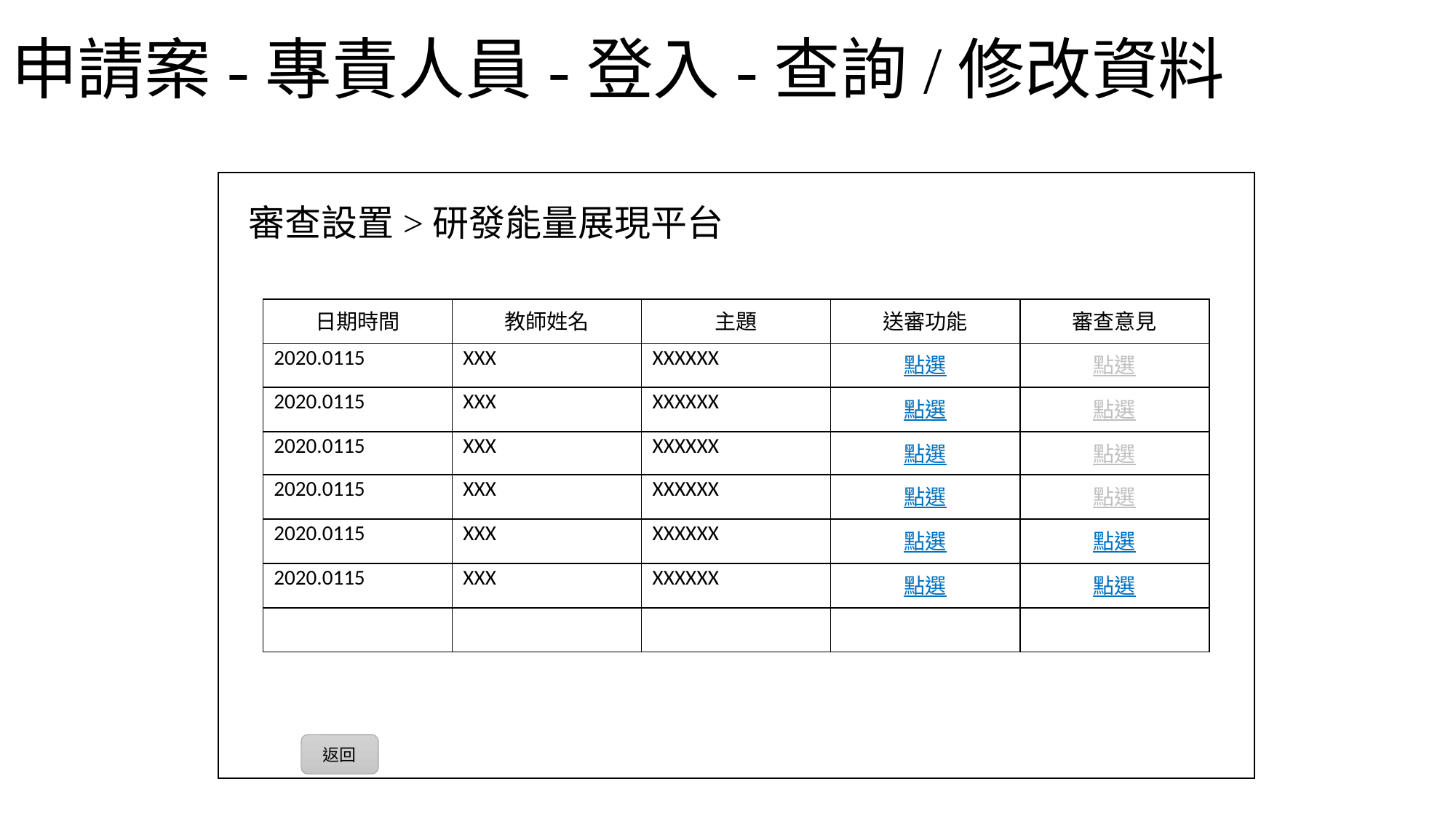

# 申請案-專責人員-登入-查詢/修改資料

審查設置>研發能量展現平台

| 日期時間 | 教師姓名 | 主題 | 送審功能 | 審查意見 |
| --- | --- | --- | --- | --- |
| 2020.0115 | XXX | XXXXXX | 點選 | 點選 |
| 2020.0115 | XXX | XXXXXX | 點選 | 點選 |
| 2020.0115 | XXX | XXXXXX | 點選 | 點選 |
| 2020.0115 | XXX | XXXXXX | 點選 | 點選 |
| 2020.0115 | XXX | XXXXXX | 點選 | 點選 |
| 2020.0115 | XXX | XXXXXX | 點選 | 點選 |
|  |  |  |  |  |
返回